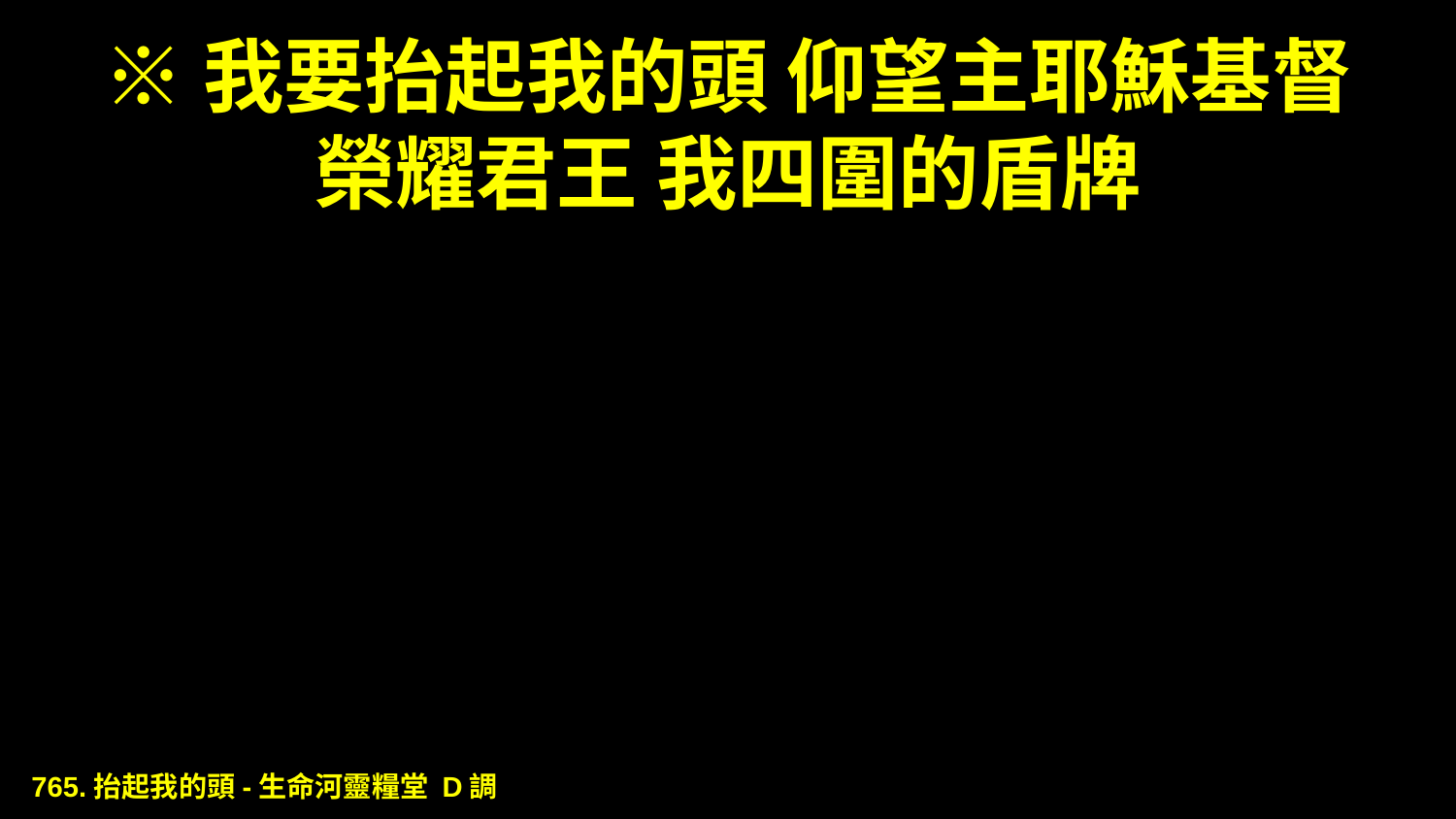

# ※我要抬起我的頭 仰望主耶穌基督 榮耀君王 我四圍的盾牌
765.抬起我的頭-生命河靈糧堂 D調